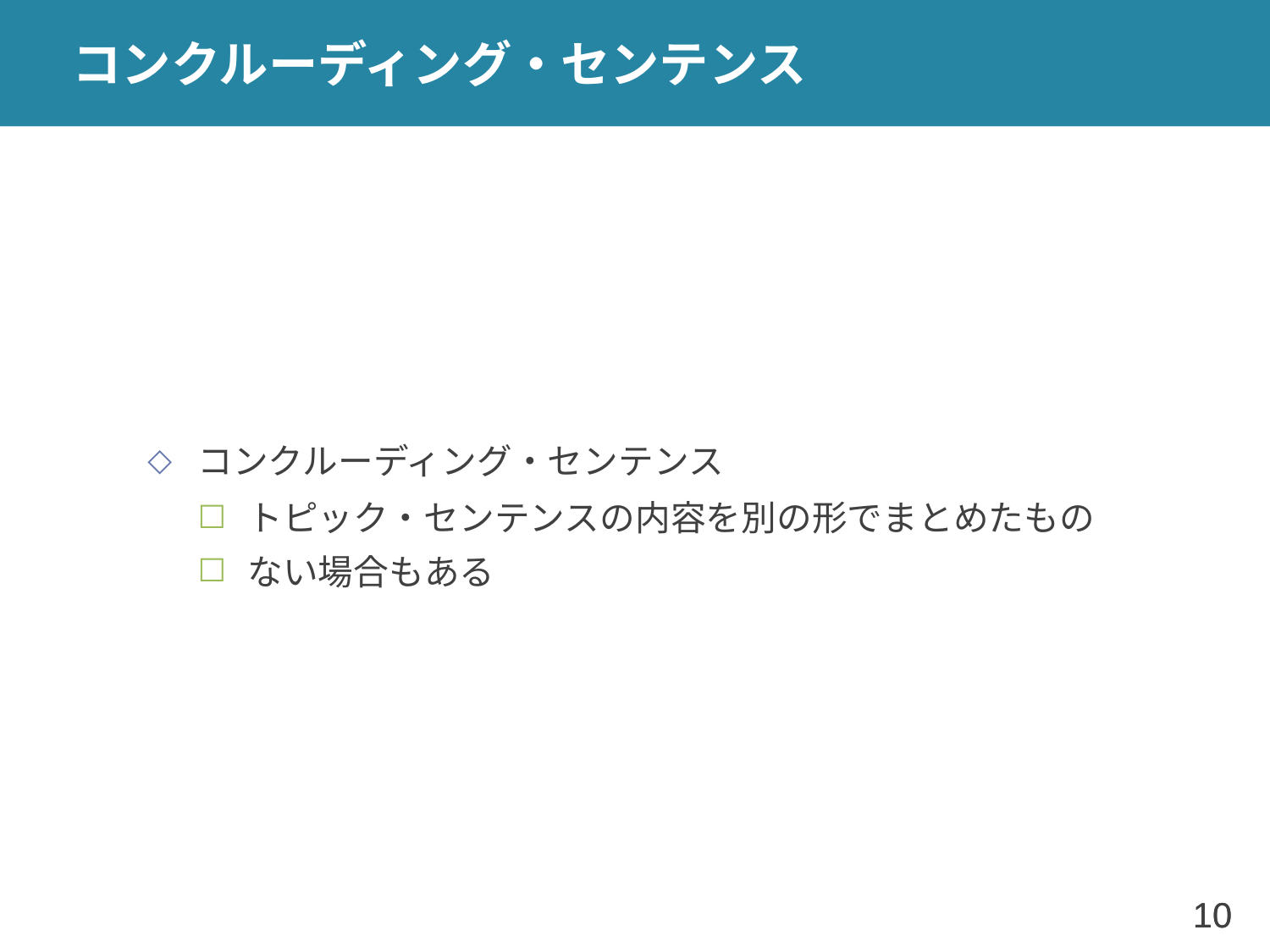

# コンクルーディング・センテンス
コンクルーディング・センテンス
トピック・センテンスの内容を別の形でまとめたもの
ない場合もある